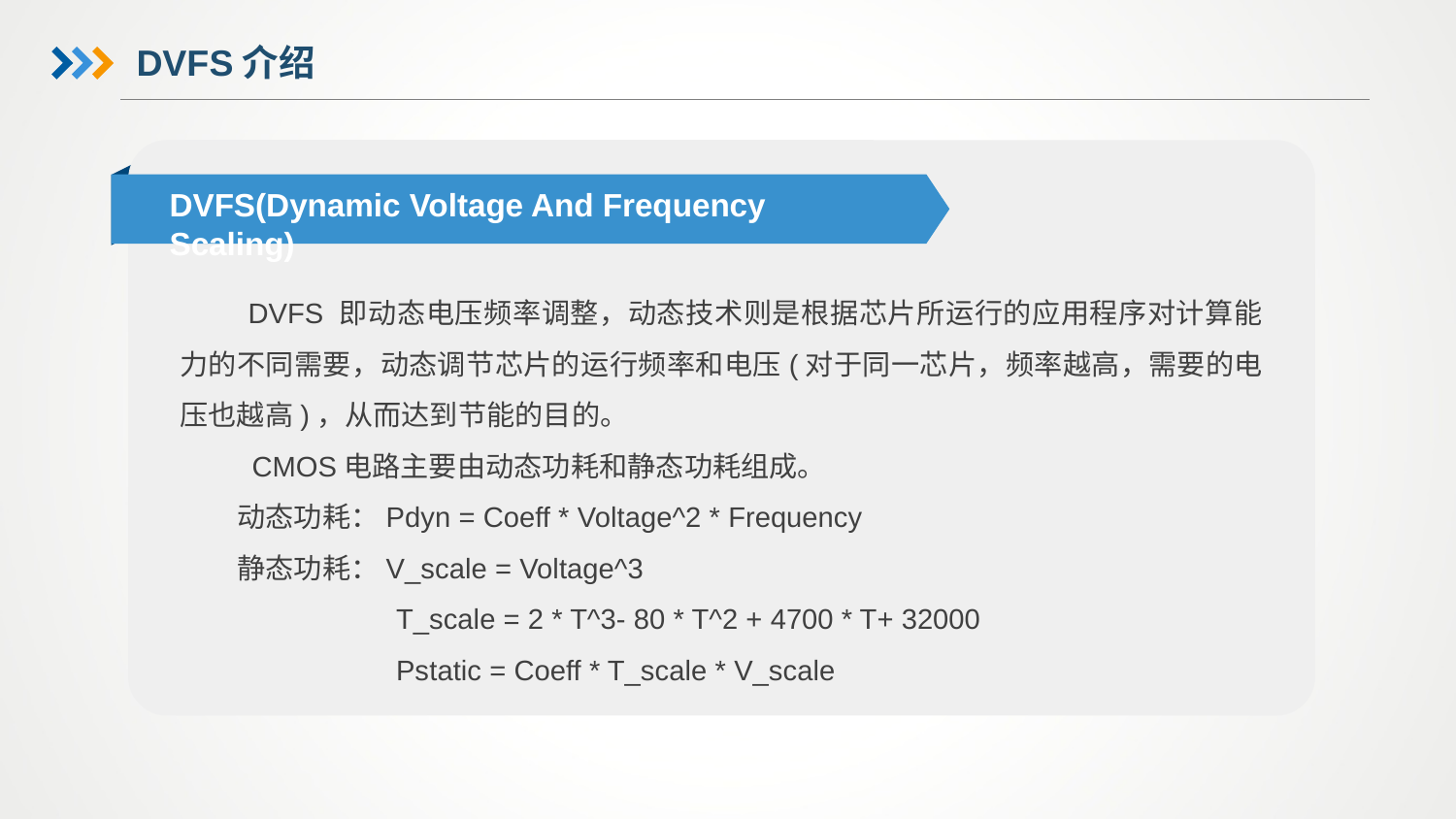

DVFS介绍

DVFS(Dynamic Voltage And Frequency Scaling)
        DVFS 即动态电压频率调整，动态技术则是根据芯片所运行的应用程序对计算能力的不同需要，动态调节芯片的运行频率和电压(对于同一芯片，频率越高，需要的电压也越高)，从而达到节能的目的。
         CMOS电路主要由动态功耗和静态功耗组成。
        动态功耗：Pdyn = Coeff * Voltage^2 * Frequency
        静态功耗：V_scale = Voltage^3
                           T_scale = 2 * T^3- 80 * T^2 + 4700 * T+ 32000
                           Pstatic = Coeff * T_scale * V_scale